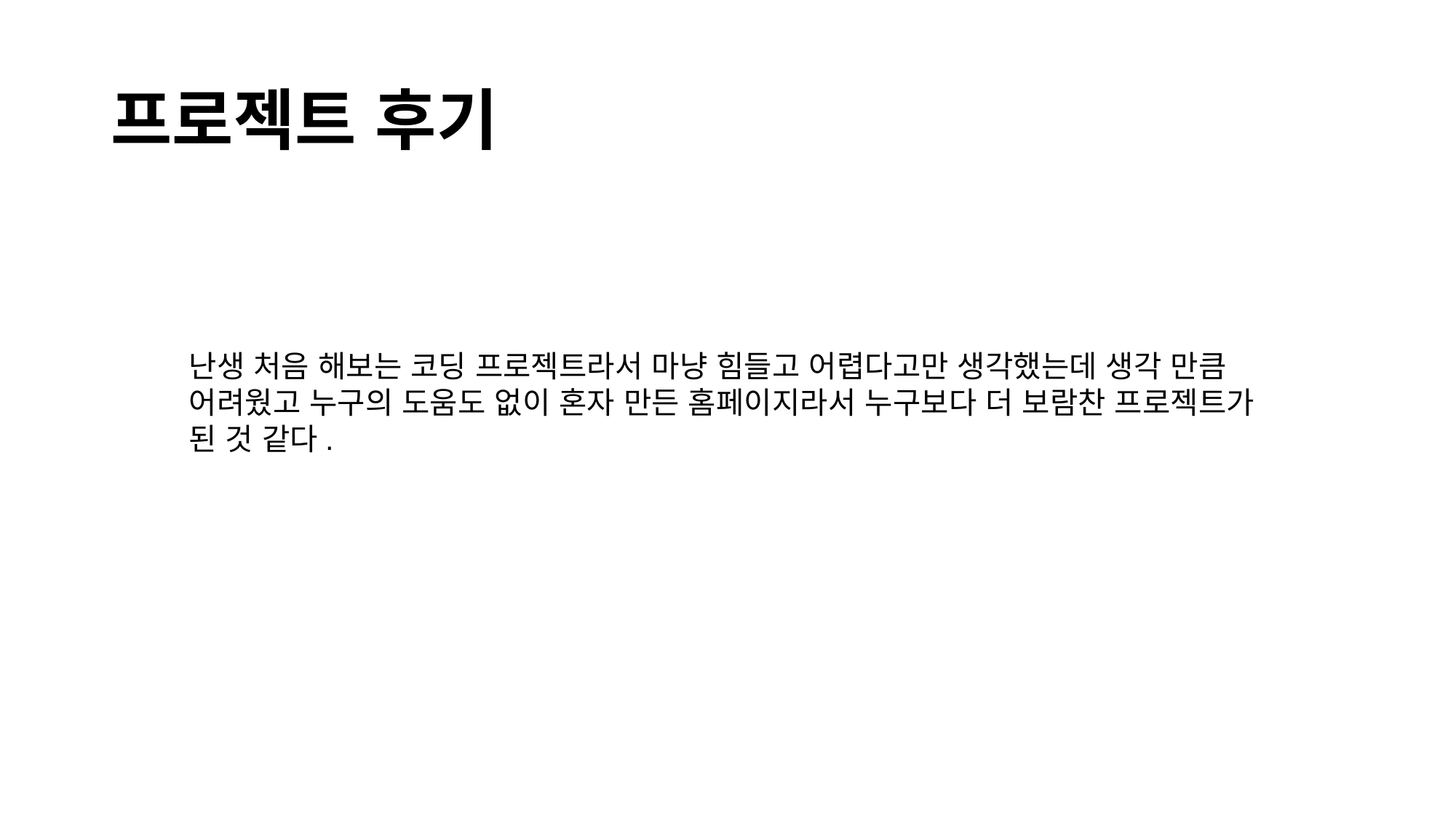

# 프로젝트 후기
난생 처음 해보는 코딩 프로젝트라서 마냥 힘들고 어렵다고만 생각했는데 생각 만큼 어려웠고 누구의 도움도 없이 혼자 만든 홈페이지라서 누구보다 더 보람찬 프로젝트가 된 것 같다.